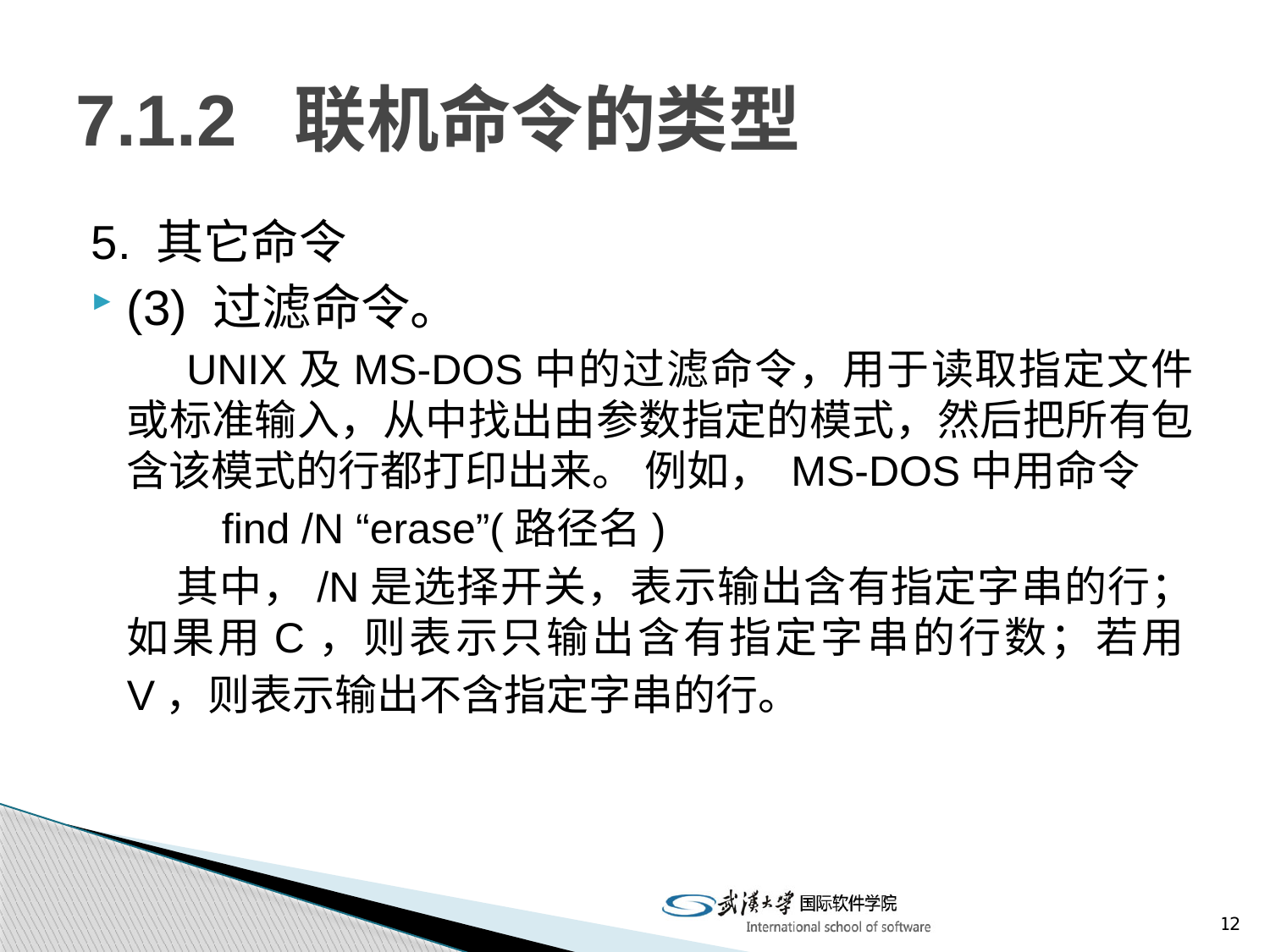

# 7.1.2  联机命令的类型
5. 其它命令
(3) 过滤命令。
       UNIX及MS-DOS中的过滤命令，用于读取指定文件或标准输入，从中找出由参数指定的模式，然后把所有包含该模式的行都打印出来。 例如， MS-DOS中用命令
           find /N “erase”(路径名)
       其中，/N是选择开关，表示输出含有指定字串的行；如果用C，则表示只输出含有指定字串的行数；若用V，则表示输出不含指定字串的行。
12